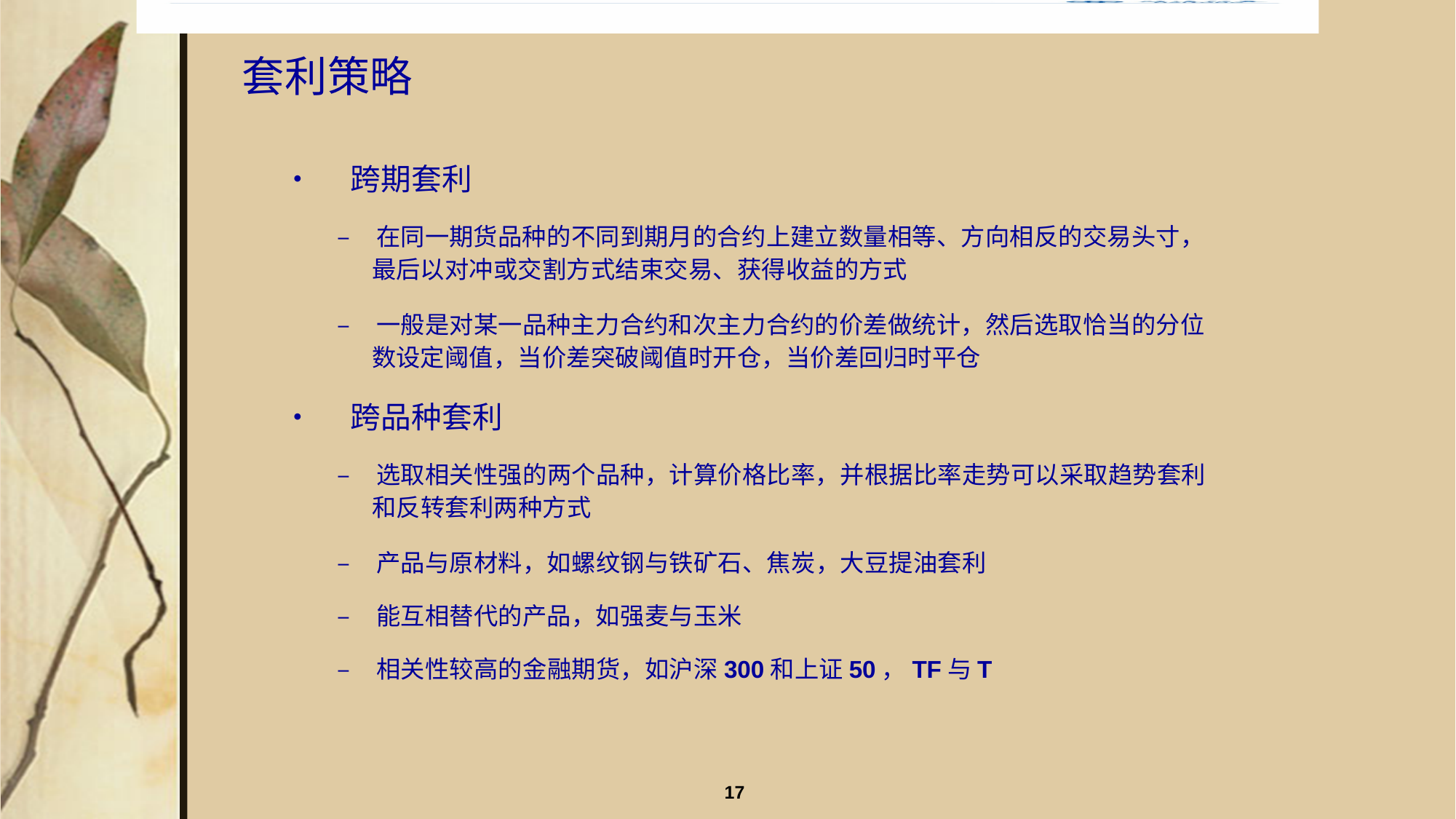

套利策略
• 跨期套利
– 在同一期货品种的不同到期月的合约上建立数量相等、方向相反的交易头寸，
最后以对冲或交割方式结束交易、获得收益的方式
– 一般是对某一品种主力合约和次主力合约的价差做统计，然后选取恰当的分位
数设定阈值，当价差突破阈值时开仓，当价差回归时平仓
• 跨品种套利
– 选取相关性强的两个品种，计算价格比率，并根据比率走势可以采取趋势套利
和反转套利两种方式
– 产品与原材料，如螺纹钢与铁矿石、焦炭，大豆提油套利
– 能互相替代的产品，如强麦与玉米
– 相关性较高的金融期货，如沪深300和上证50，TF与T
17